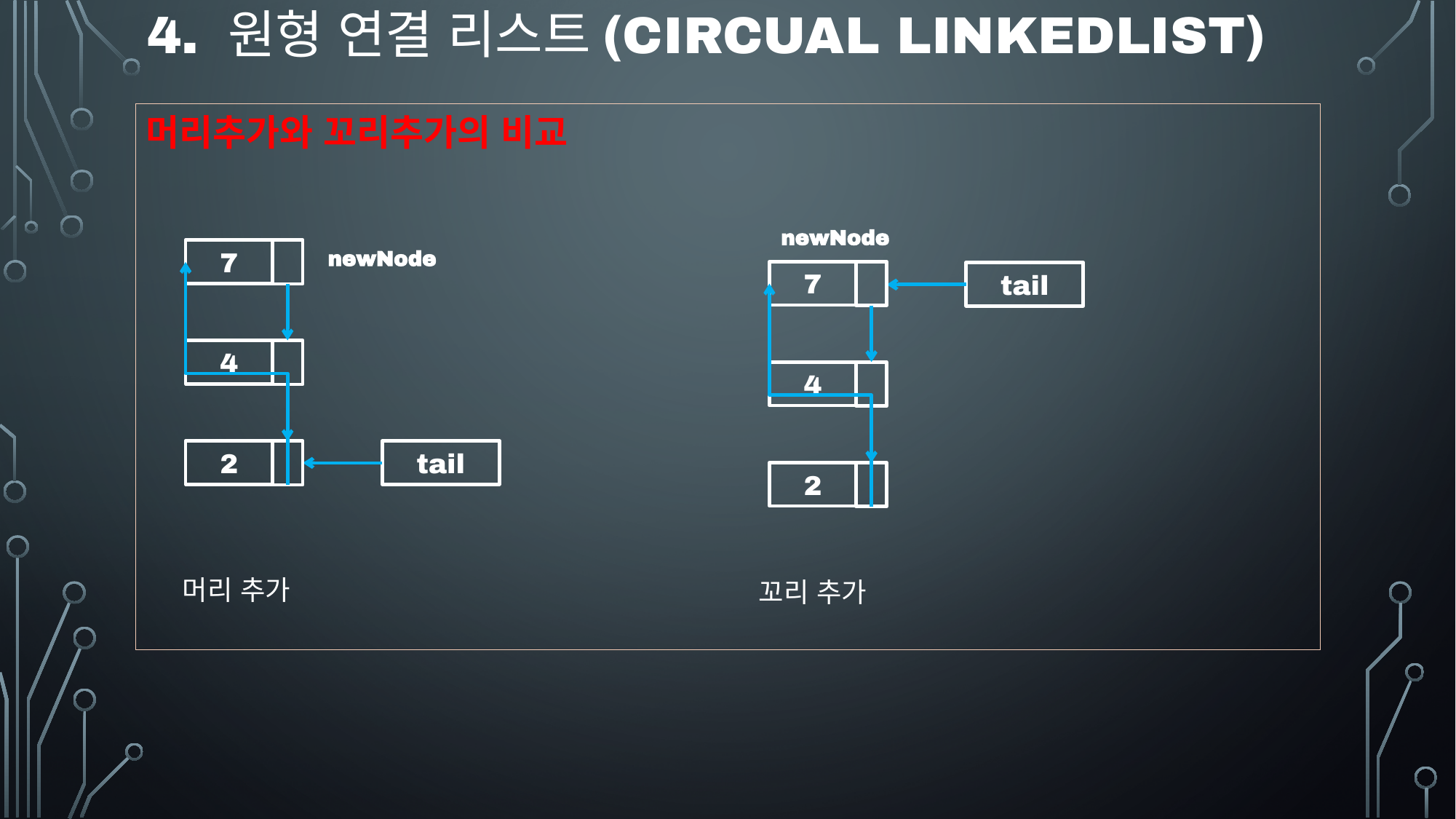

# 4. 원형 연결 리스트(circual LinkedList)
머리추가와 꼬리추가의 비교

newNode
7

tail
2

4

newNode
7

2

tail
4

머리 추가
꼬리 추가